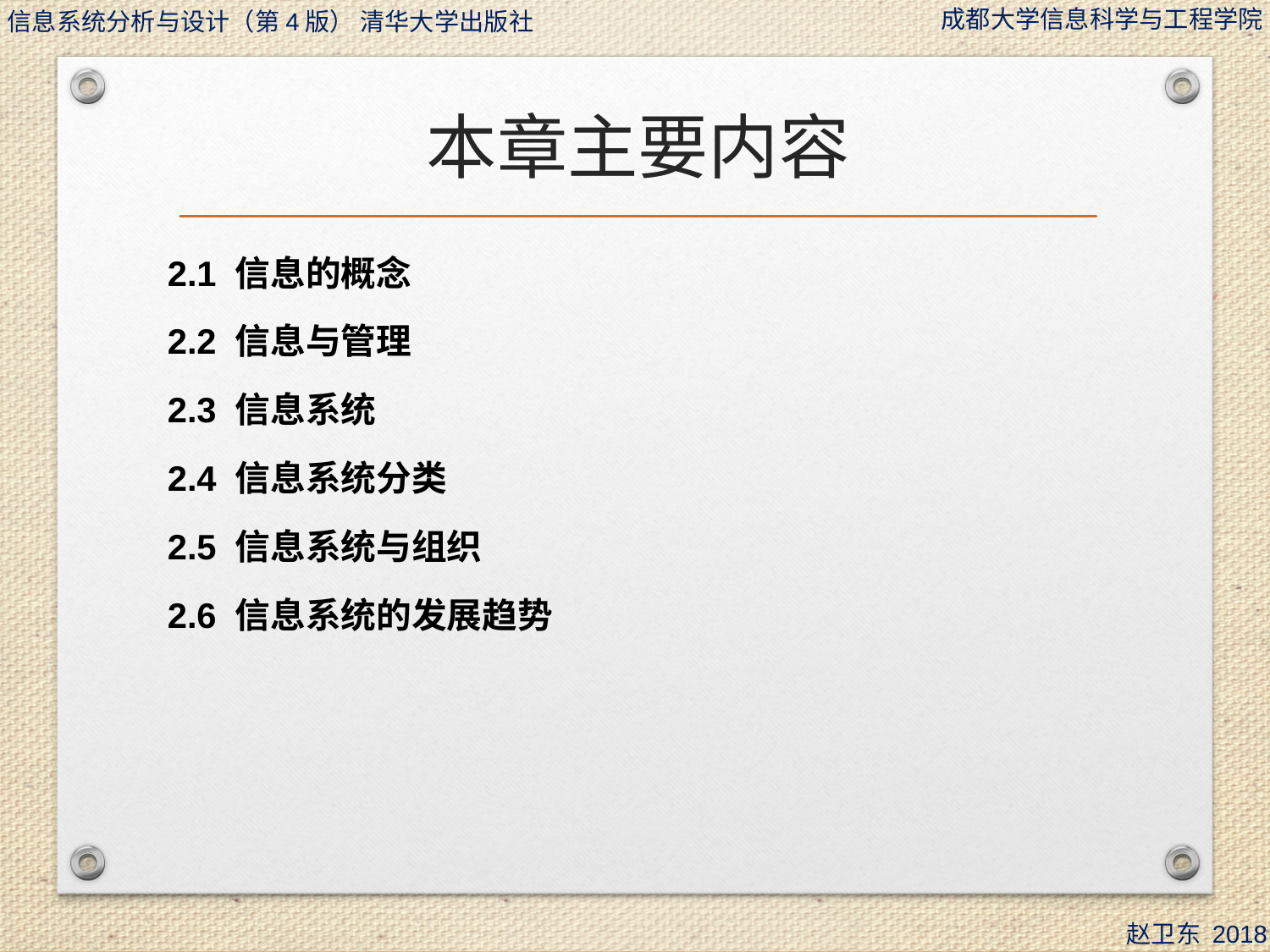

# 本章主要内容
2.1 信息的概念
2.2 信息与管理
2.3 信息系统
2.4 信息系统分类
2.5 信息系统与组织
2.6 信息系统的发展趋势